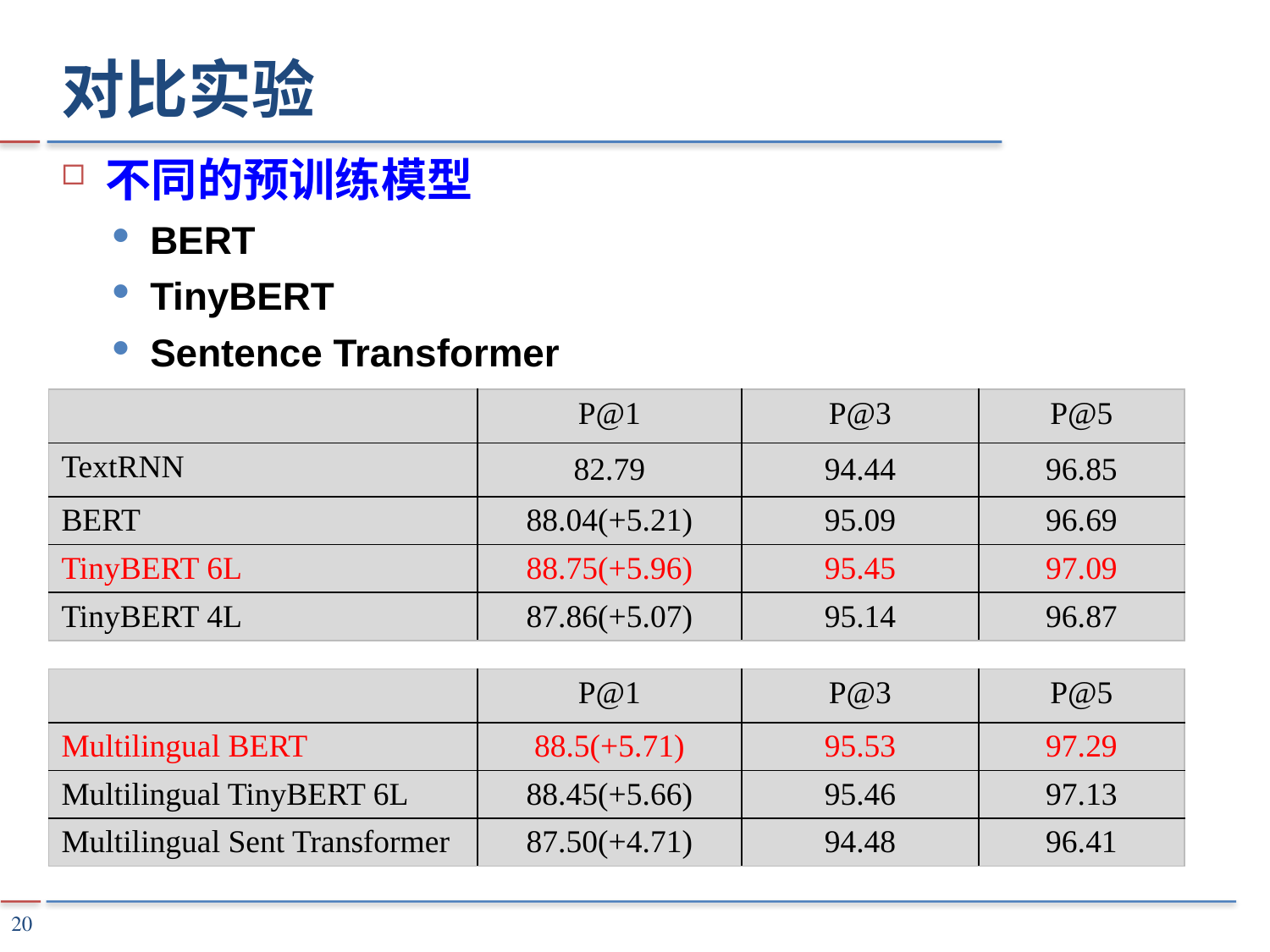

# 对比实验

不同的预训练模型
BERT
TinyBERT
Sentence Transformer

|  | P@1 | P@3 | P@5 |
| --- | --- | --- | --- |
| TextRNN | 82.79 | 94.44 | 96.85 |
| BERT | 88.04(+5.21) | 95.09 | 96.69 |
| TinyBERT 6L | 88.75(+5.96) | 95.45 | 97.09 |
| TinyBERT 4L | 87.86(+5.07) | 95.14 | 96.87 |
|  | P@1 | P@3 | P@5 |
| --- | --- | --- | --- |
| Multilingual BERT | 88.5(+5.71) | 95.53 | 97.29 |
| Multilingual TinyBERT 6L | 88.45(+5.66) | 95.46 | 97.13 |
| Multilingual Sent Transformer | 87.50(+4.71) | 94.48 | 96.41 |
20